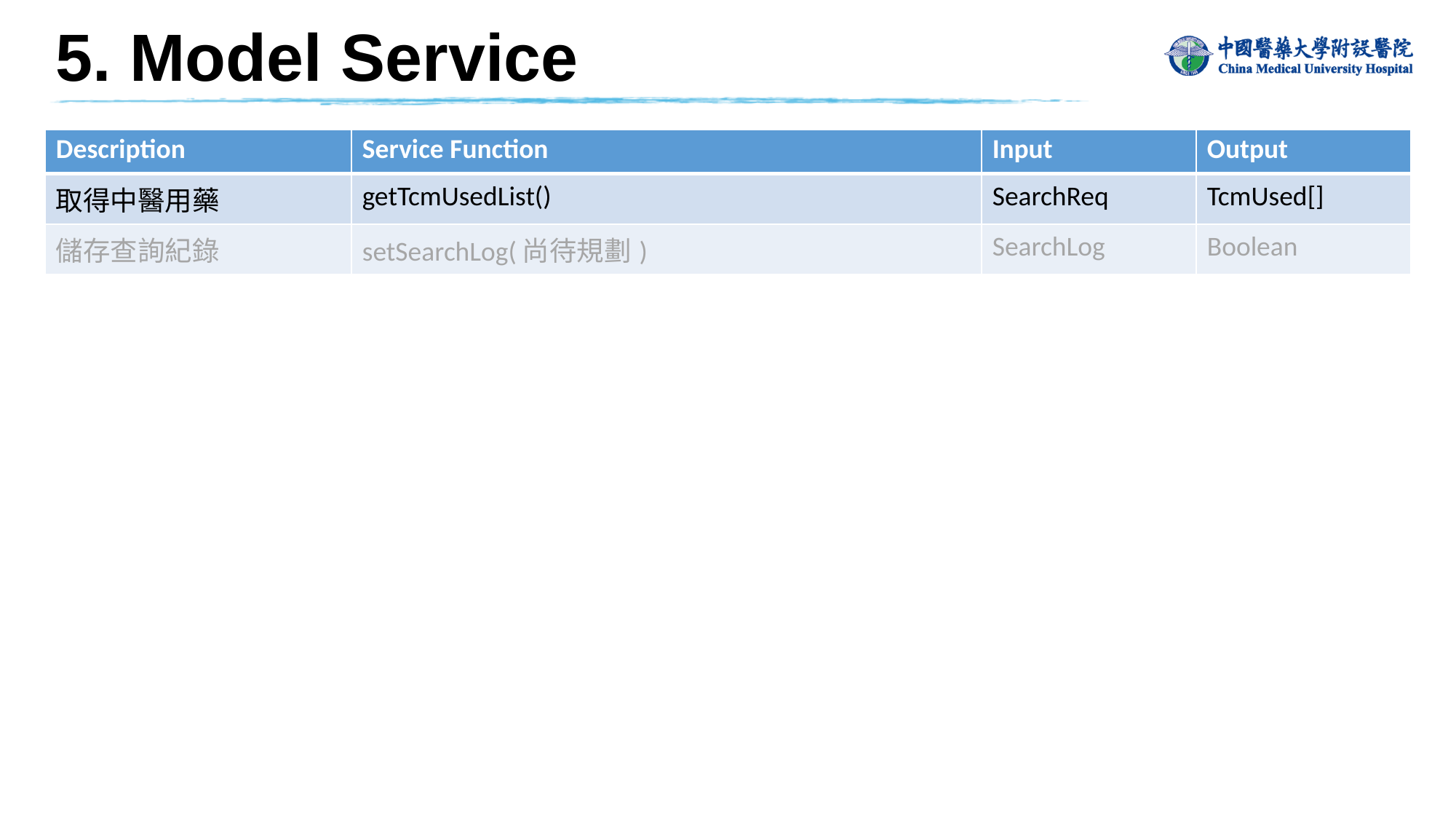

5. Model Service
| Description | Service Function | Input | Output |
| --- | --- | --- | --- |
| 取得中醫用藥 | getTcmUsedList() | SearchReq | TcmUsed[] |
| 儲存查詢紀錄 | setSearchLog(尚待規劃) | SearchLog | Boolean |